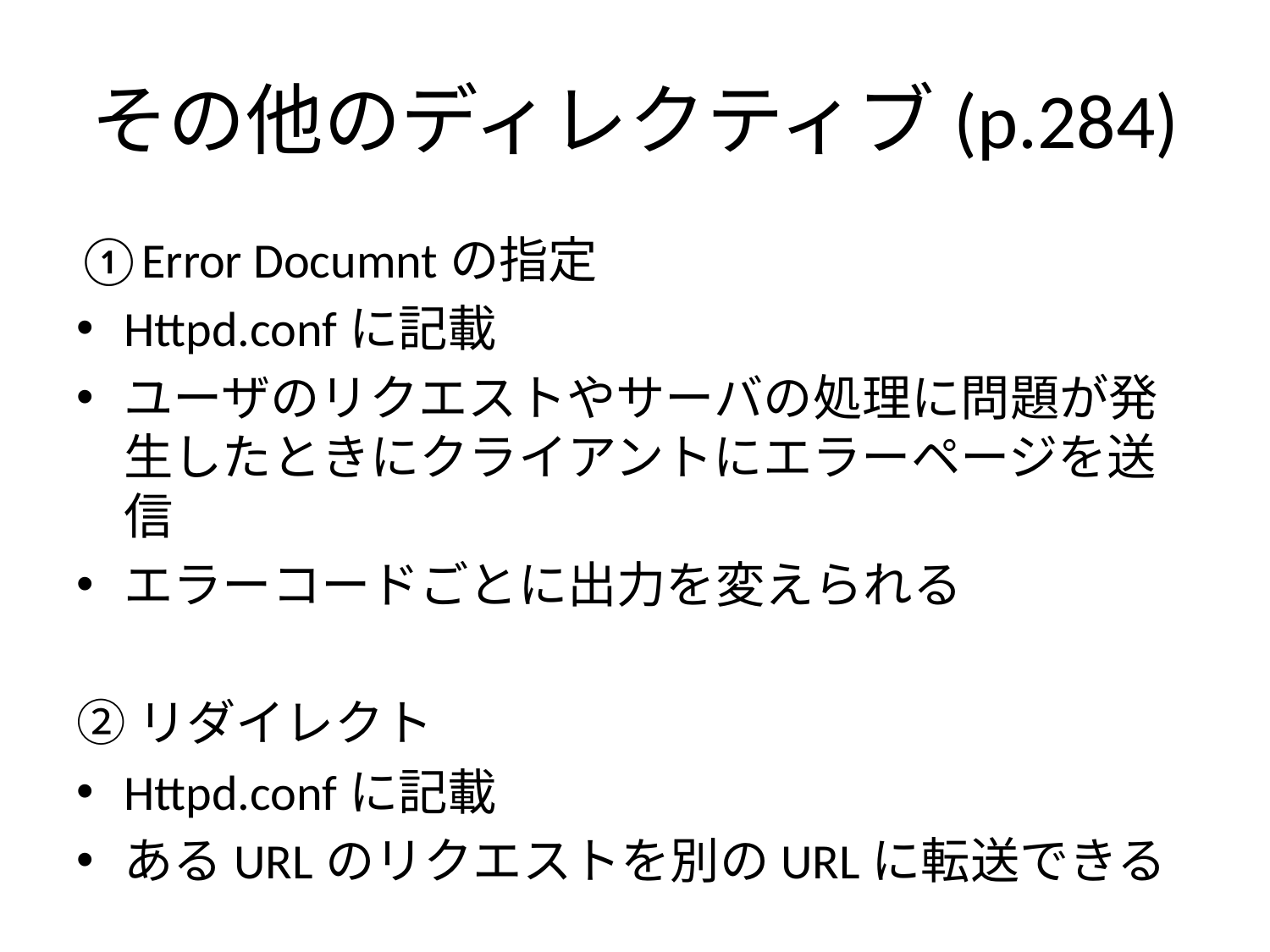

# その他のディレクティブ(p.284)
①Error Documntの指定
Httpd.confに記載
ユーザのリクエストやサーバの処理に問題が発生したときにクライアントにエラーページを送信
エラーコードごとに出力を変えられる

②リダイレクト
Httpd.confに記載
あるURLのリクエストを別のURLに転送できる